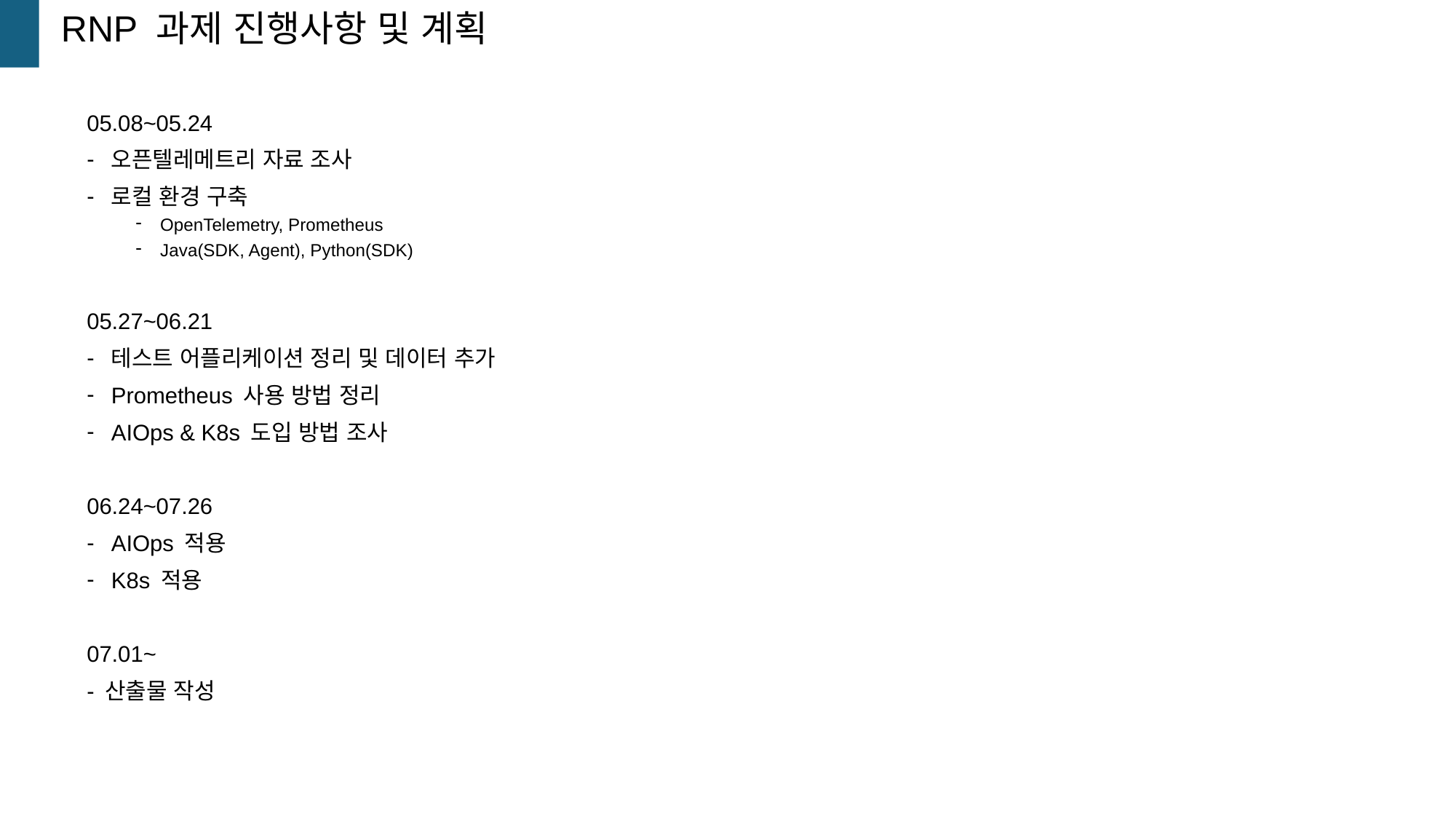

RNP 과제 진행사항 및 계획
05.08~05.24
오픈텔레메트리 자료 조사
로컬 환경 구축
OpenTelemetry, Prometheus
Java(SDK, Agent), Python(SDK)

05.27~06.21
테스트 어플리케이션 정리 및 데이터 추가
Prometheus 사용 방법 정리
AIOps & K8s 도입 방법 조사

06.24~07.26
AIOps 적용
K8s 적용

07.01~
- 산출물 작성